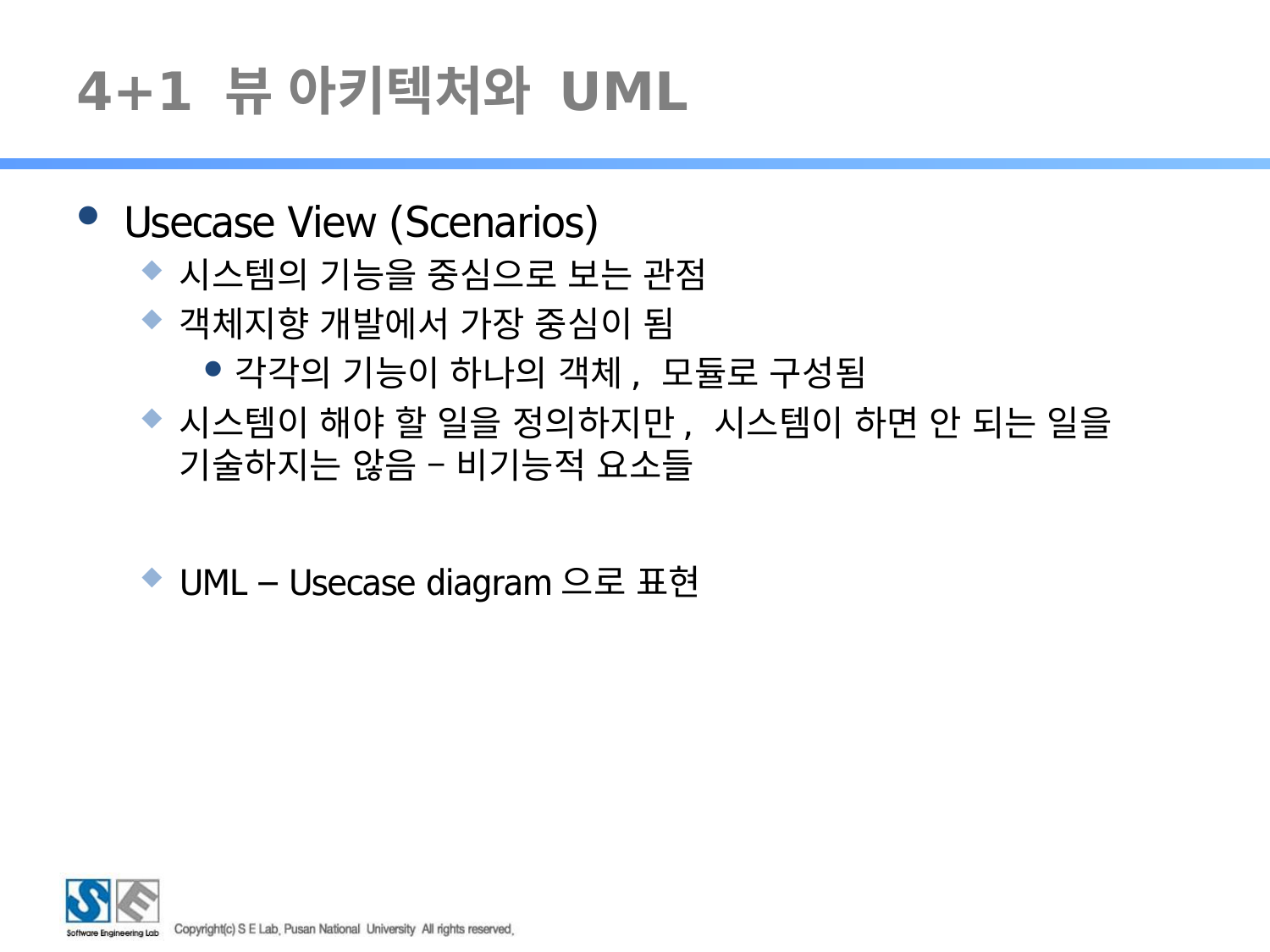

# 4+1 뷰 아키텍처와 UML
Usecase View (Scenarios)
시스템의 기능을 중심으로 보는 관점
객체지향 개발에서 가장 중심이 됨
각각의 기능이 하나의 객체, 모듈로 구성됨
시스템이 해야 할 일을 정의하지만, 시스템이 하면 안 되는 일을 기술하지는 않음 – 비기능적 요소들

UML – Usecase diagram으로 표현